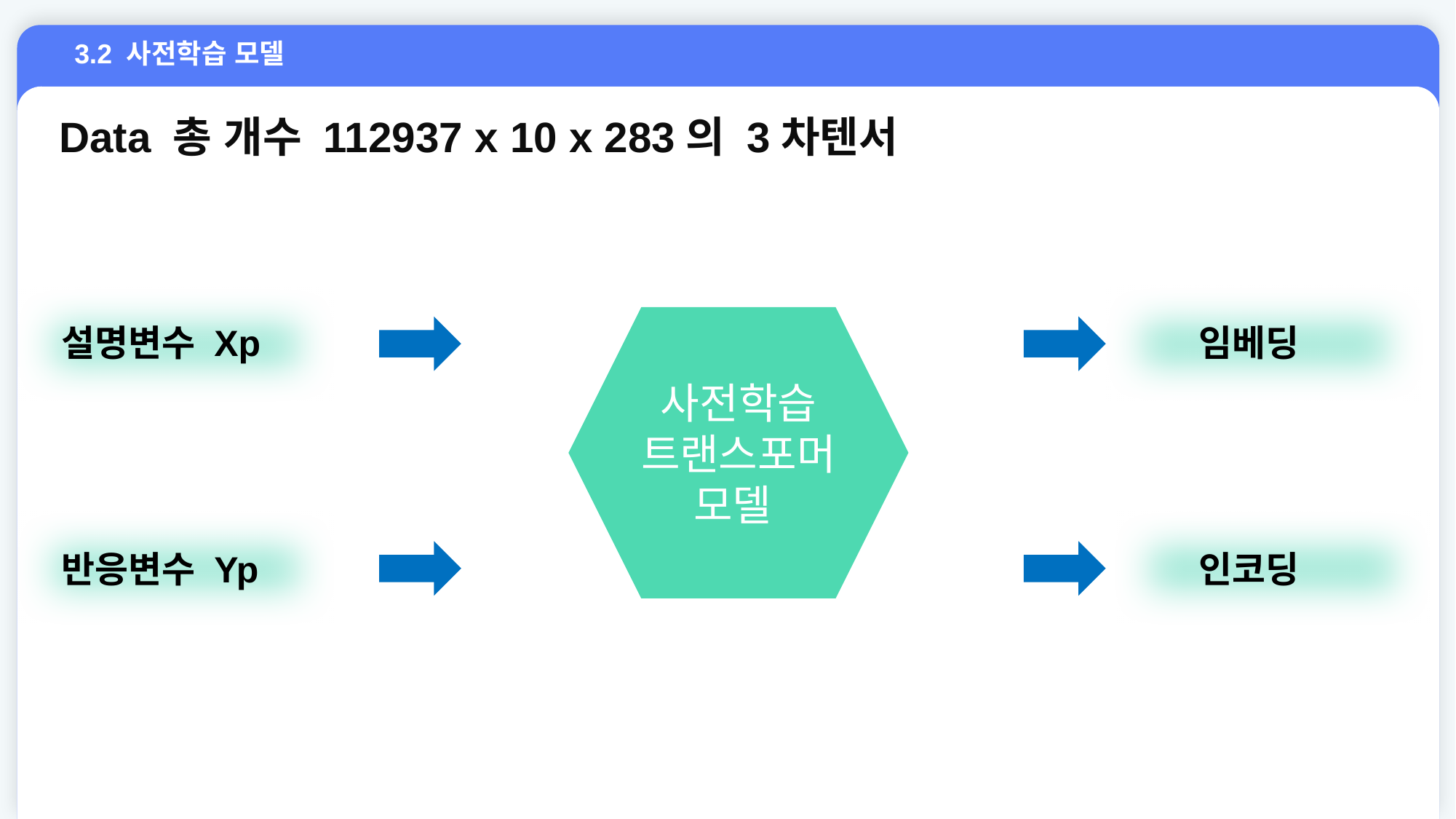

3.2 사전학습 모델
Data 총 개수 112937 x 10 x 283의 3차텐서

사전학습
트랜스포머 모델
설명변수 Xp
임베딩

반응변수 Yp
인코딩